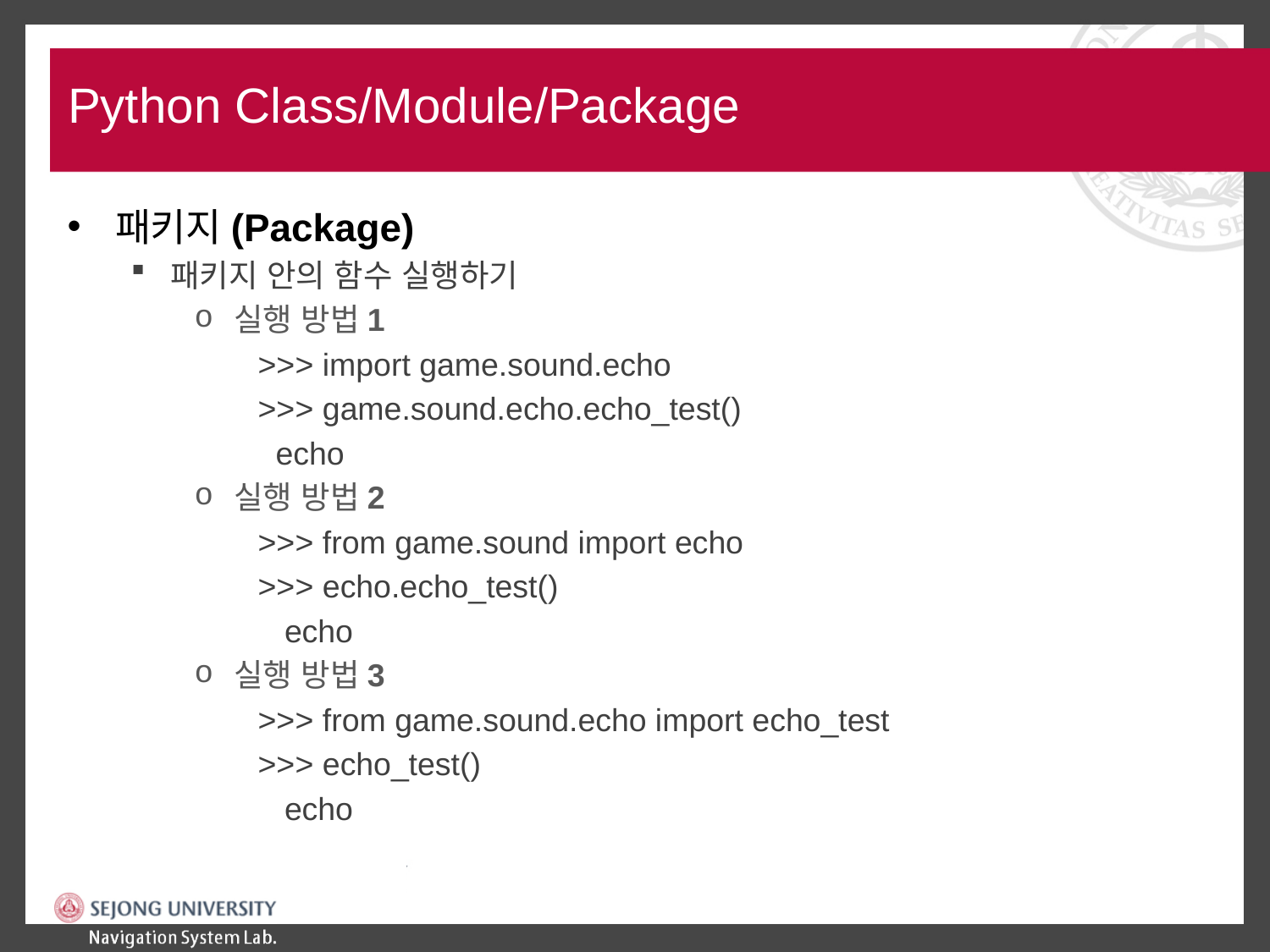

# Python Class/Module/Package
패키지(Package)
패키지 안의 함수 실행하기
실행 방법1
>>> import game.sound.echo
>>> game.sound.echo.echo_test()
  echo
실행 방법2
>>> from game.sound import echo
>>> echo.echo_test()
   echo
실행 방법3
>>> from game.sound.echo import echo_test
>>> echo_test()
   echo